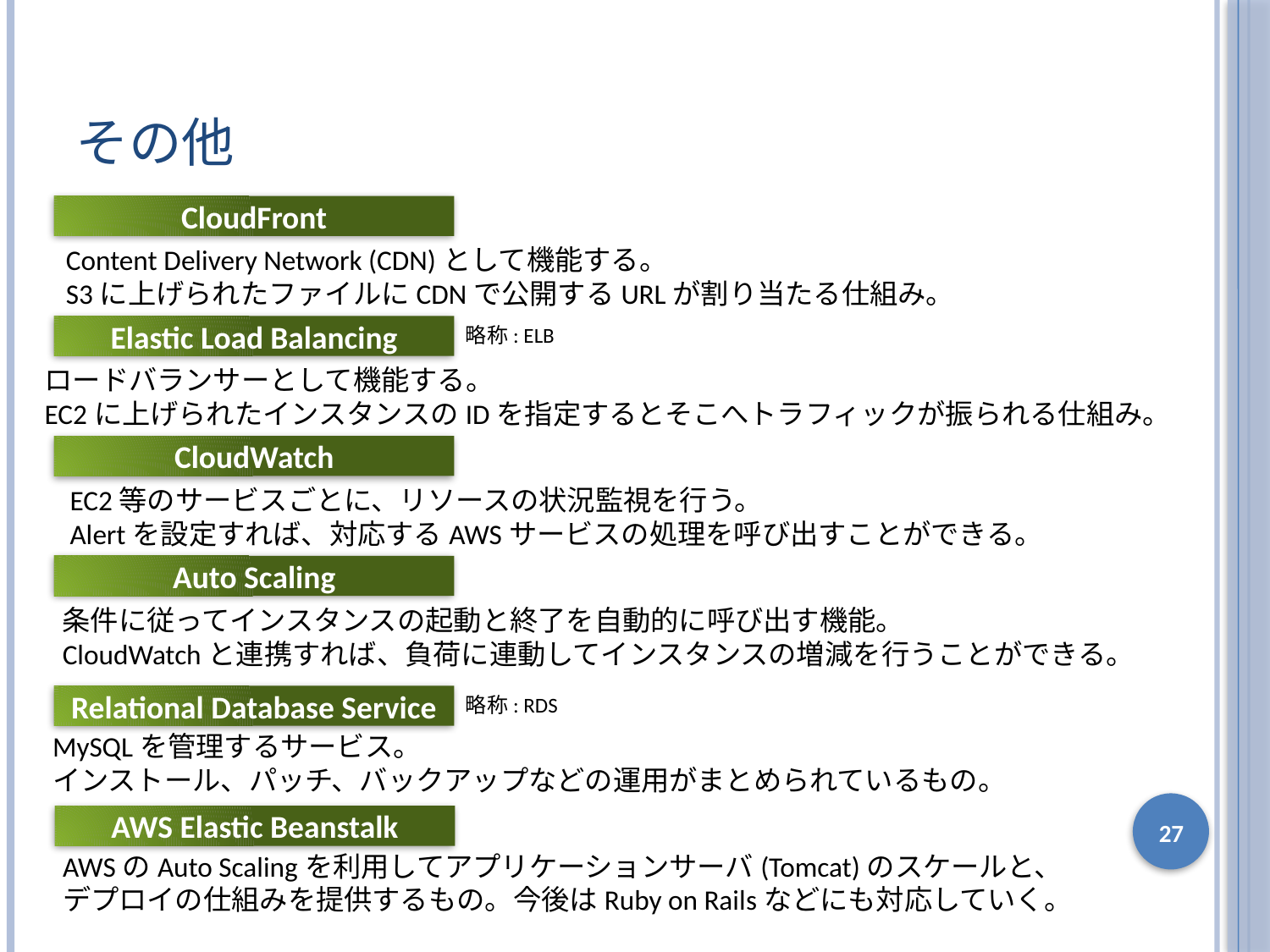

# その他
CloudFront
Content Delivery Network (CDN)として機能する。
S3に上げられたファイルにCDNで公開するURLが割り当たる仕組み。
Elastic Load Balancing
略称: ELB
ロードバランサーとして機能する。
EC2に上げられたインスタンスのIDを指定するとそこへトラフィックが振られる仕組み。
CloudWatch
EC2等のサービスごとに、リソースの状況監視を行う。
Alertを設定すれば、対応するAWSサービスの処理を呼び出すことができる。
Auto Scaling
条件に従ってインスタンスの起動と終了を自動的に呼び出す機能。
CloudWatchと連携すれば、負荷に連動してインスタンスの増減を行うことができる。
Relational Database Service
略称: RDS
MySQLを管理するサービス。
インストール、パッチ、バックアップなどの運用がまとめられているもの。
27
AWS Elastic Beanstalk
AWSのAuto Scalingを利用してアプリケーションサーバ(Tomcat)のスケールと、
デプロイの仕組みを提供するもの。今後はRuby on Railsなどにも対応していく。